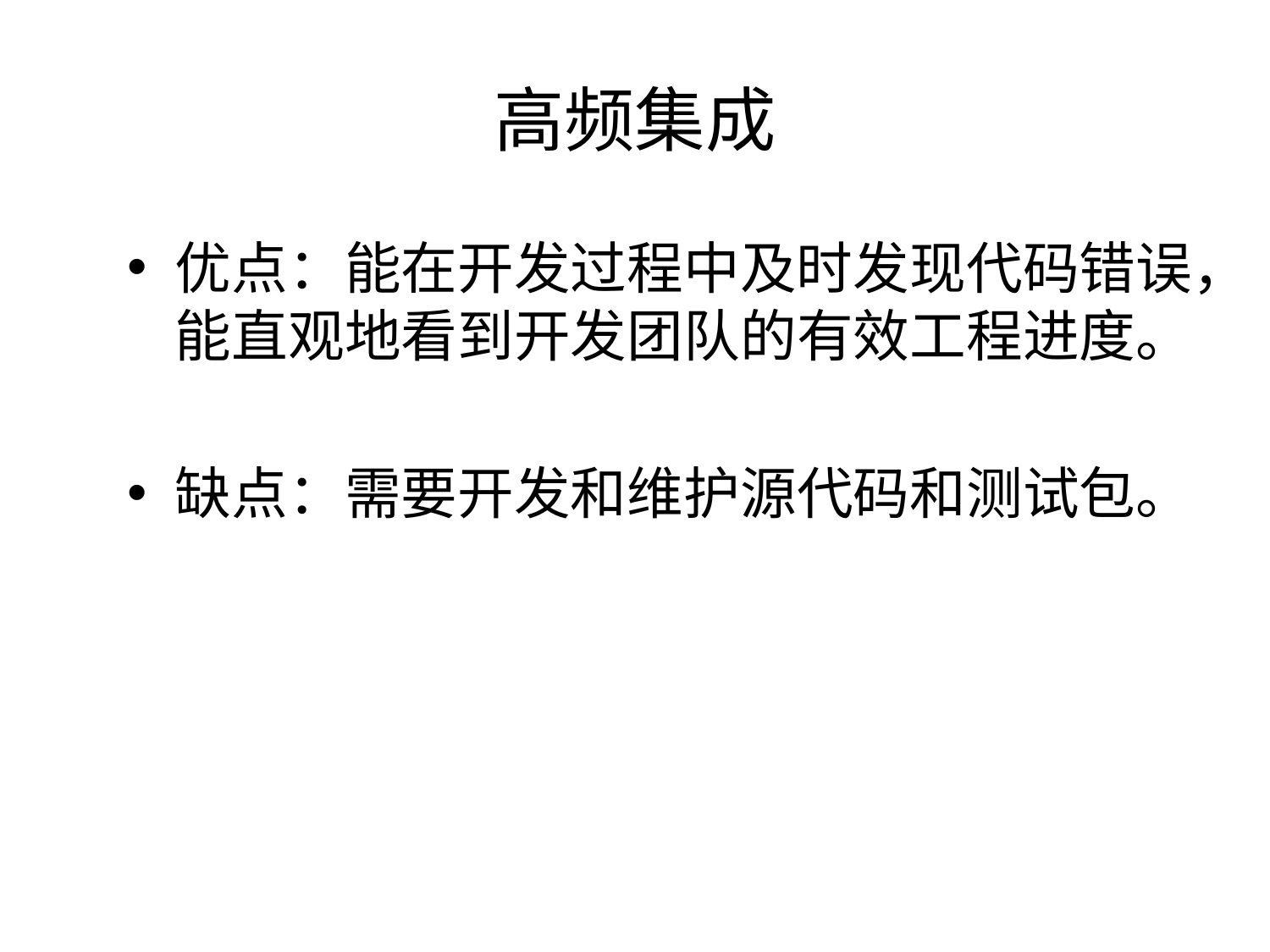

# 高频集成
优点：能在开发过程中及时发现代码错误，能直观地看到开发团队的有效工程进度。

缺点：需要开发和维护源代码和测试包。
58